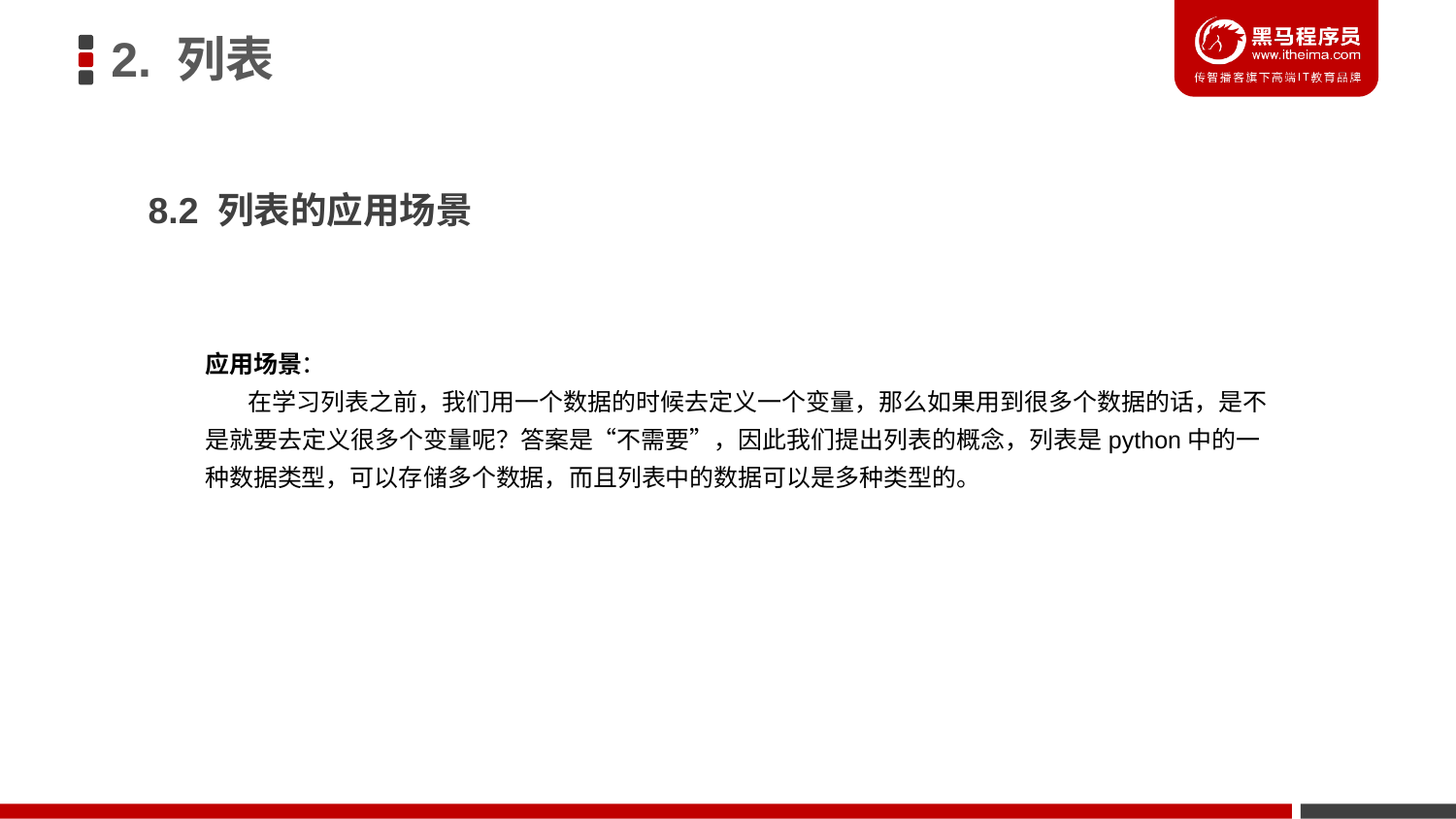

2. 列表
8.2 列表的应用场景
应用场景：
       在学习列表之前，我们用一个数据的时候去定义一个变量，那么如果用到很多个数据的话，是不是就要去定义很多个变量呢？答案是“不需要”，因此我们提出列表的概念，列表是python中的一种数据类型，可以存储多个数据，而且列表中的数据可以是多种类型的。